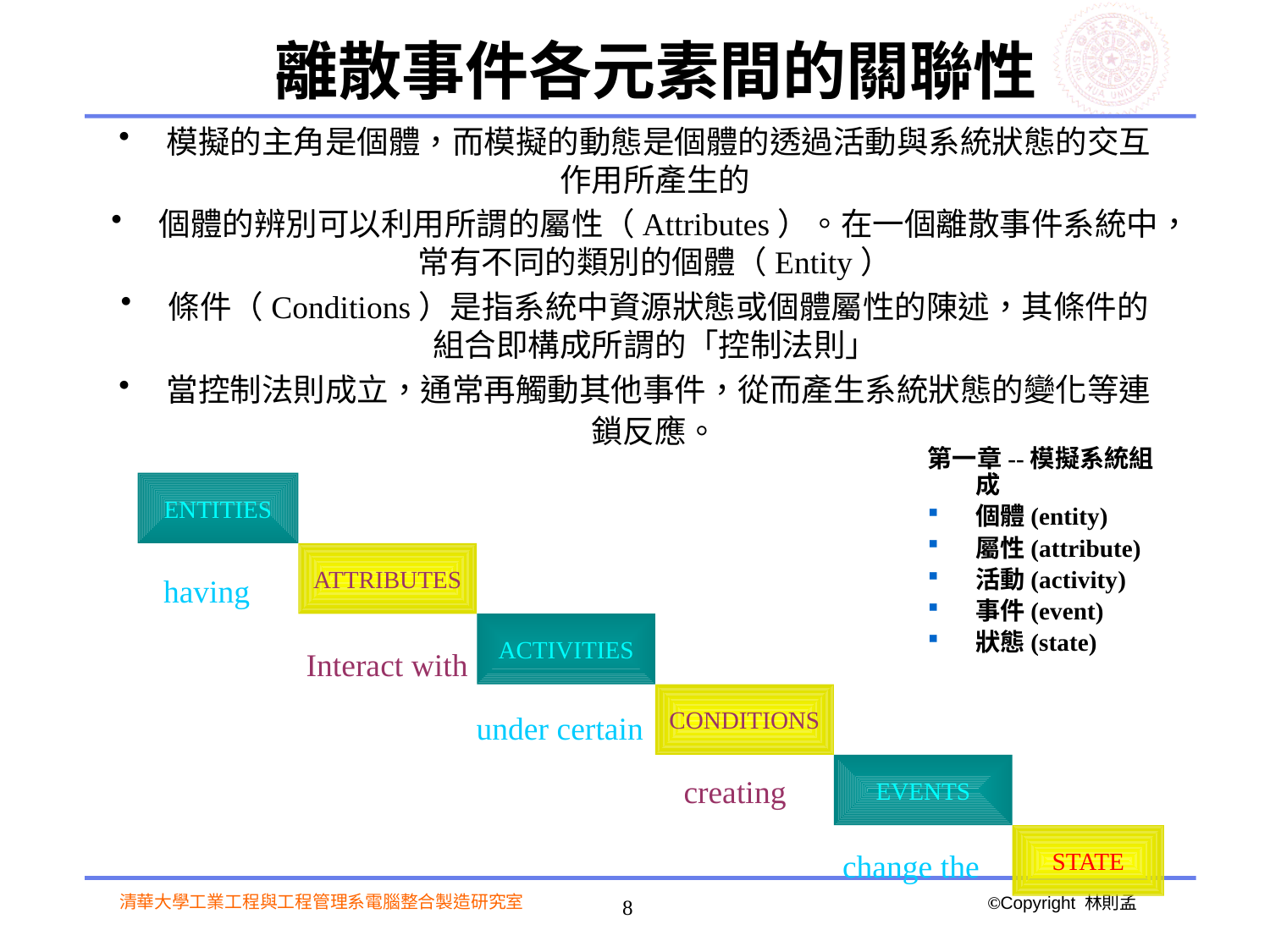

# 離散事件各元素間的關聯性
模擬的主角是個體，而模擬的動態是個體的透過活動與系統狀態的交互作用所產生的
個體的辨別可以利用所謂的屬性（Attributes）。在一個離散事件系統中，常有不同的類別的個體（Entity）
條件（Conditions）是指系統中資源狀態或個體屬性的陳述，其條件的組合即構成所謂的「控制法則」
當控制法則成立，通常再觸動其他事件，從而產生系統狀態的變化等連鎖反應。
第一章--模擬系統組成
個體(entity)
屬性(attribute)
活動(activity)
事件(event)
狀態(state)

ENTITIES
having
ATTRIBUTES
Interact with
ACTIVITIES
under certain
CONDITIONS
creating
EVENTS
change the
STATE